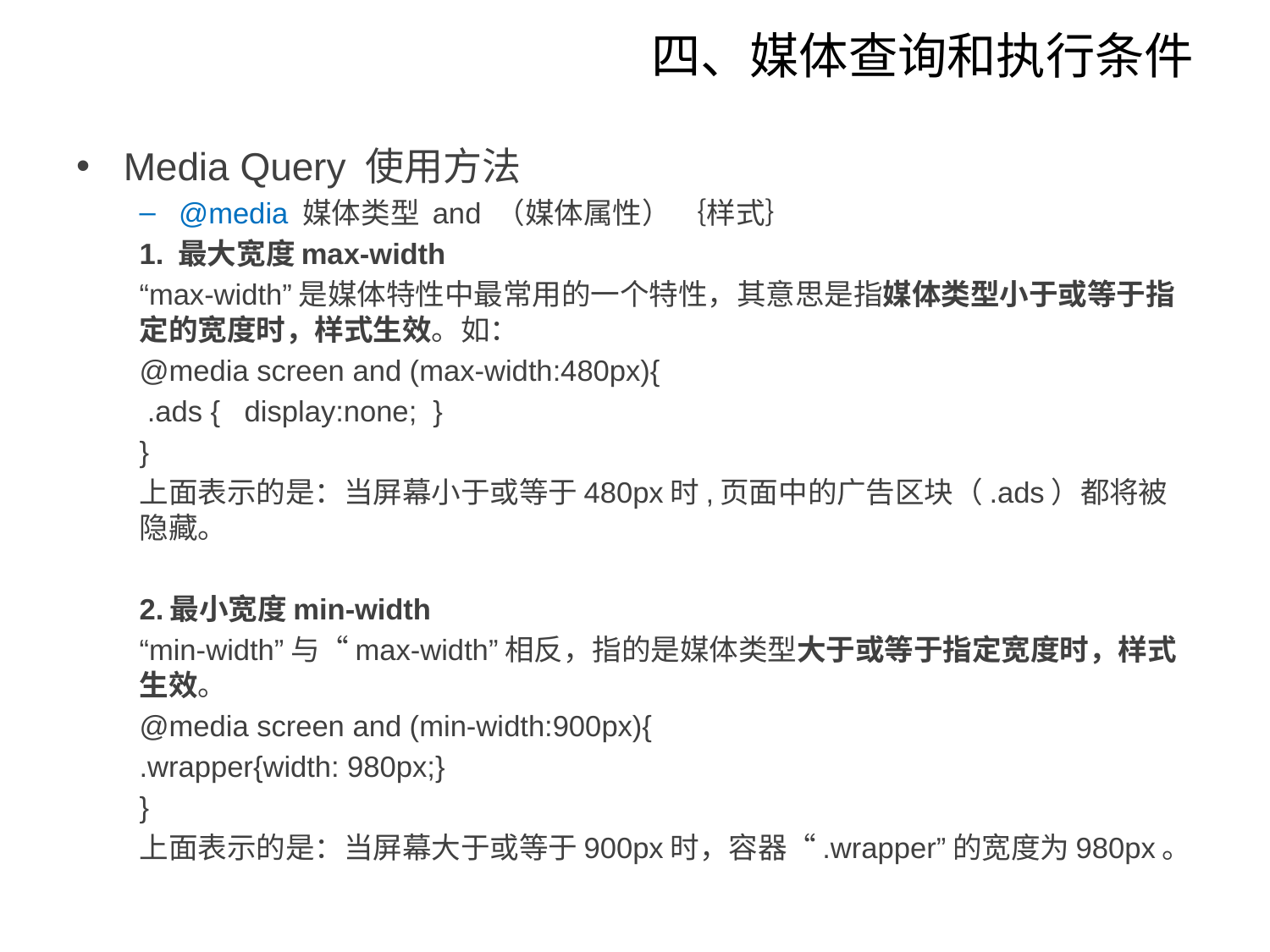

# 四、媒体查询和执行条件
Media Query 使用方法
@media 媒体类型 and （媒体属性） ｛样式｝
1. 最大宽度max-width
“max-width”是媒体特性中最常用的一个特性，其意思是指媒体类型小于或等于指定的宽度时，样式生效。如：
@media screen and (max-width:480px){
 .ads {   display:none;  }
}
上面表示的是：当屏幕小于或等于480px时,页面中的广告区块（.ads）都将被隐藏。

2.最小宽度min-width
“min-width”与“max-width”相反，指的是媒体类型大于或等于指定宽度时，样式生效。
@media screen and (min-width:900px){
.wrapper{width: 980px;}
}
上面表示的是：当屏幕大于或等于900px时，容器“.wrapper”的宽度为980px。